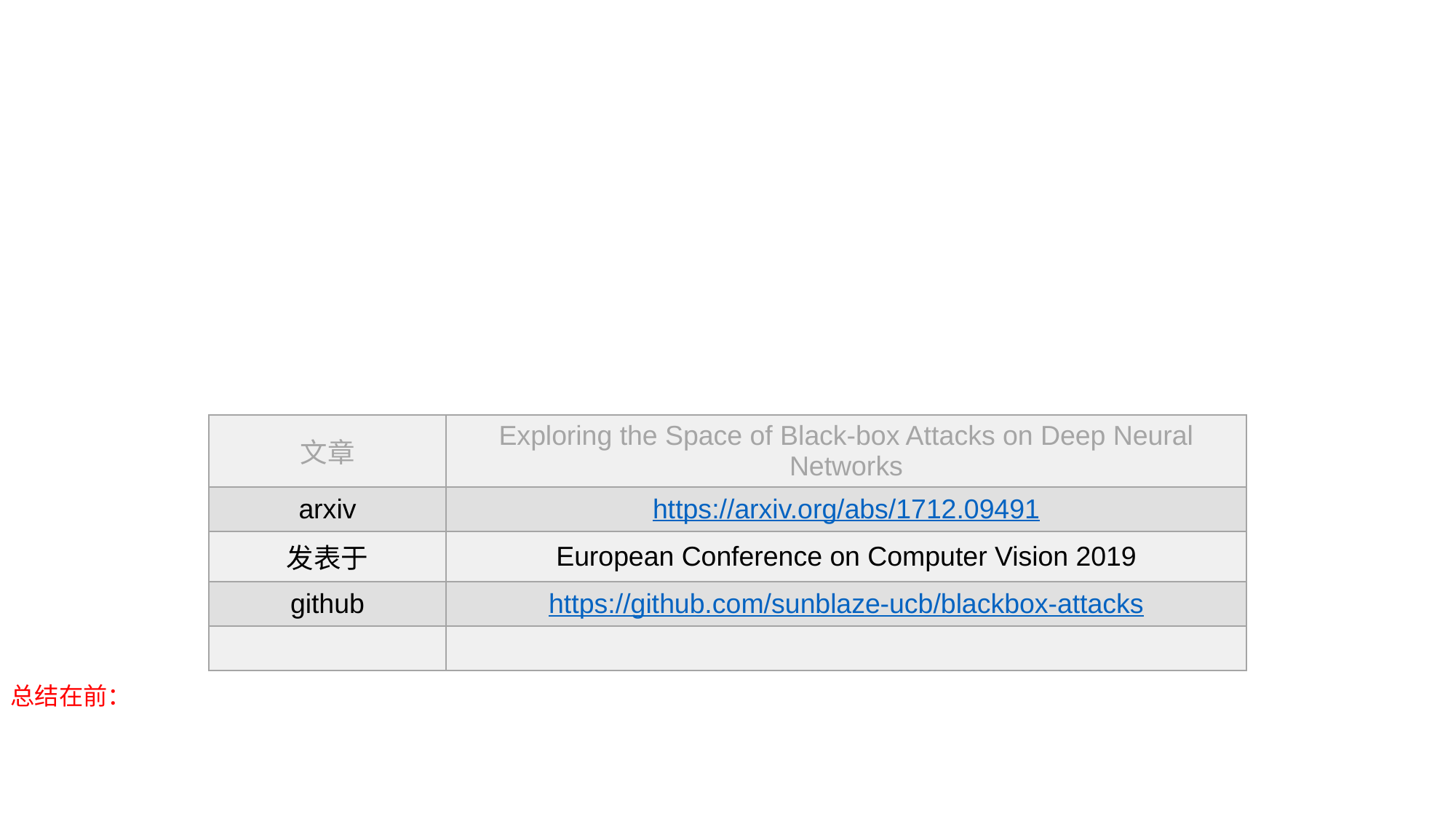

| 文章 | Exploring the Space of Black-box Attacks on Deep Neural Networks |
| --- | --- |
| arxiv | https://arxiv.org/abs/1712.09491 |
| 发表于 | European Conference on Computer Vision 2019 |
| github | https://github.com/sunblaze-ucb/blackbox-attacks |
|  |  |
总结在前：